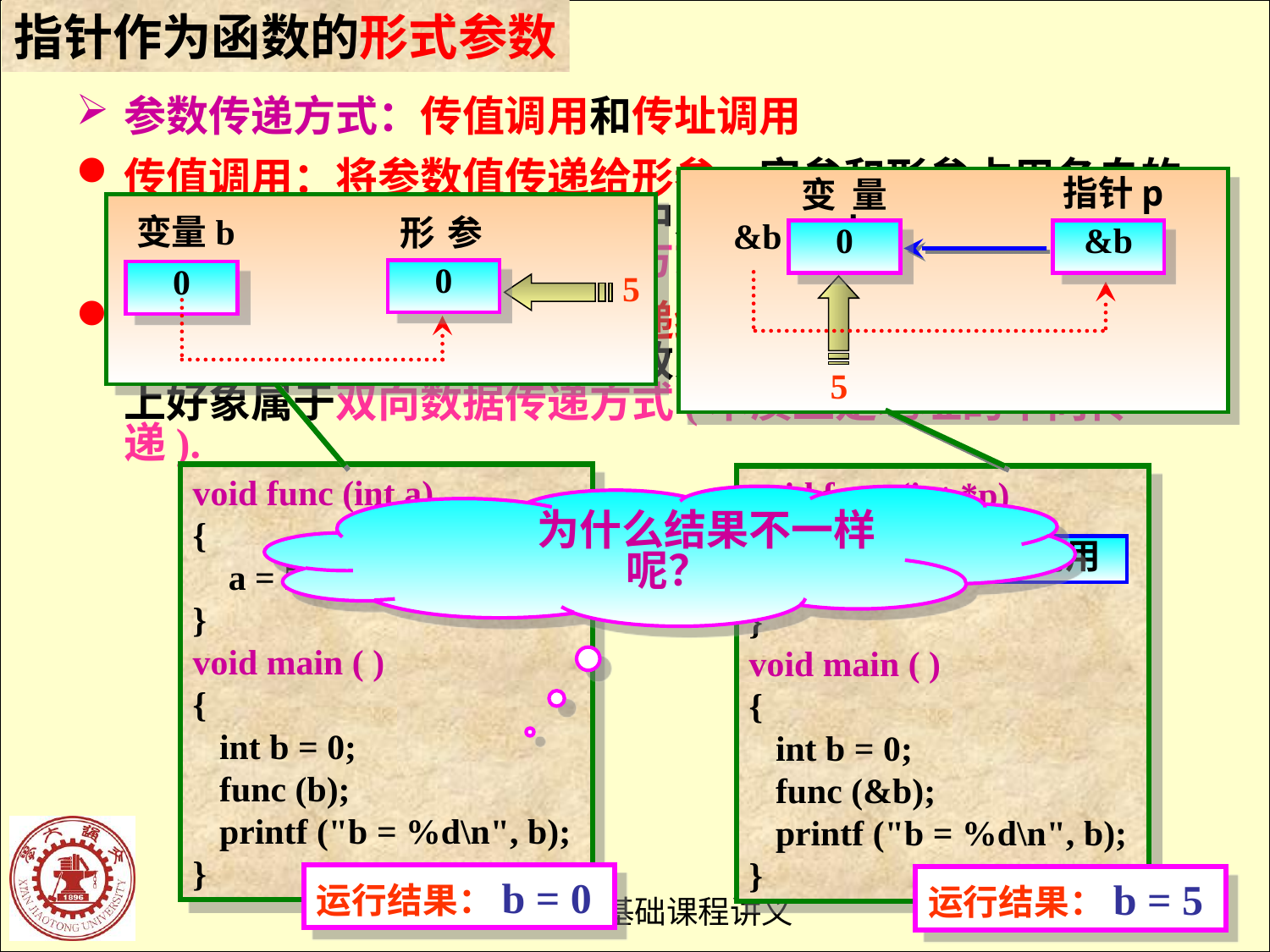

指针作为函数的形式参数
参数传递方式：传值调用和传址调用
传值调用：将参数值传递给形参。实参和形参占用各自的内存单元，互不干扰，函数中对形参值得改变不会改变实参的值，属于单向数据传递方式。
传址调用：将实参的地址传递给形参。形参和实参占用同样的内存单元，对形参值得改变也会改变实参的值，现象上好象属于双向数据传递方式(本质上是地址的单向传递).

指针p
变量b
&b
0
&b

5

变量b
形参a
0
0
5

void func (int a)
{
    a = 5;
}
void main ( )
{
   int b = 0;
   func (b);
   printf ("b = %d\n", b);
}
传值调用
void func (int *p)
{
    *p = 5;
}
void main ( )
{
   int b = 0;
   func (&b);
   printf ("b = %d\n", b);
}
传址调用
      为什么结果不一样呢？
运行结果：b = 0
运行结果：b = 5